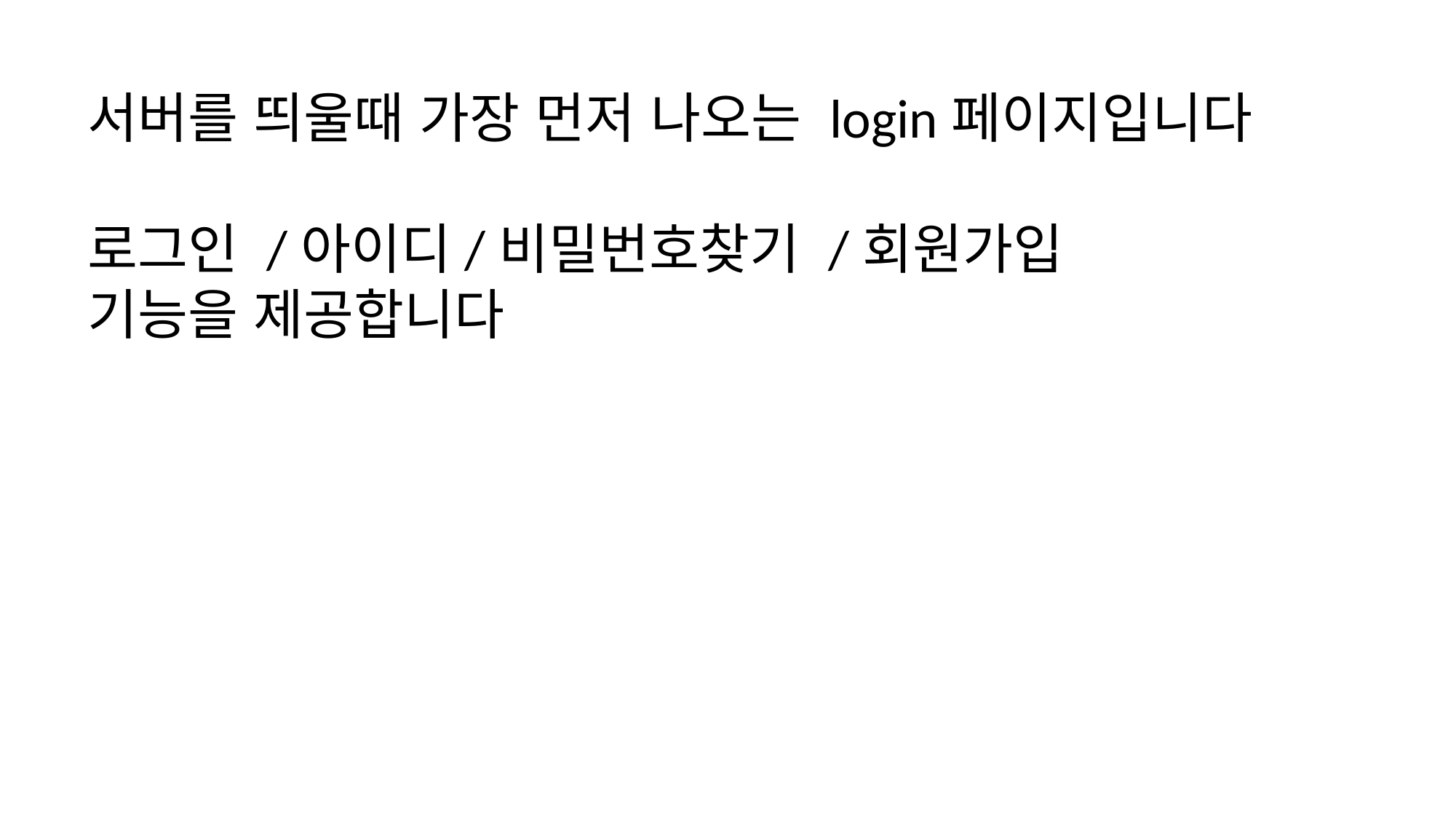

서버를 띄울때 가장 먼저 나오는 login페이지입니다

로그인 /아이디/비밀번호찾기 /회원가입
기능을 제공합니다